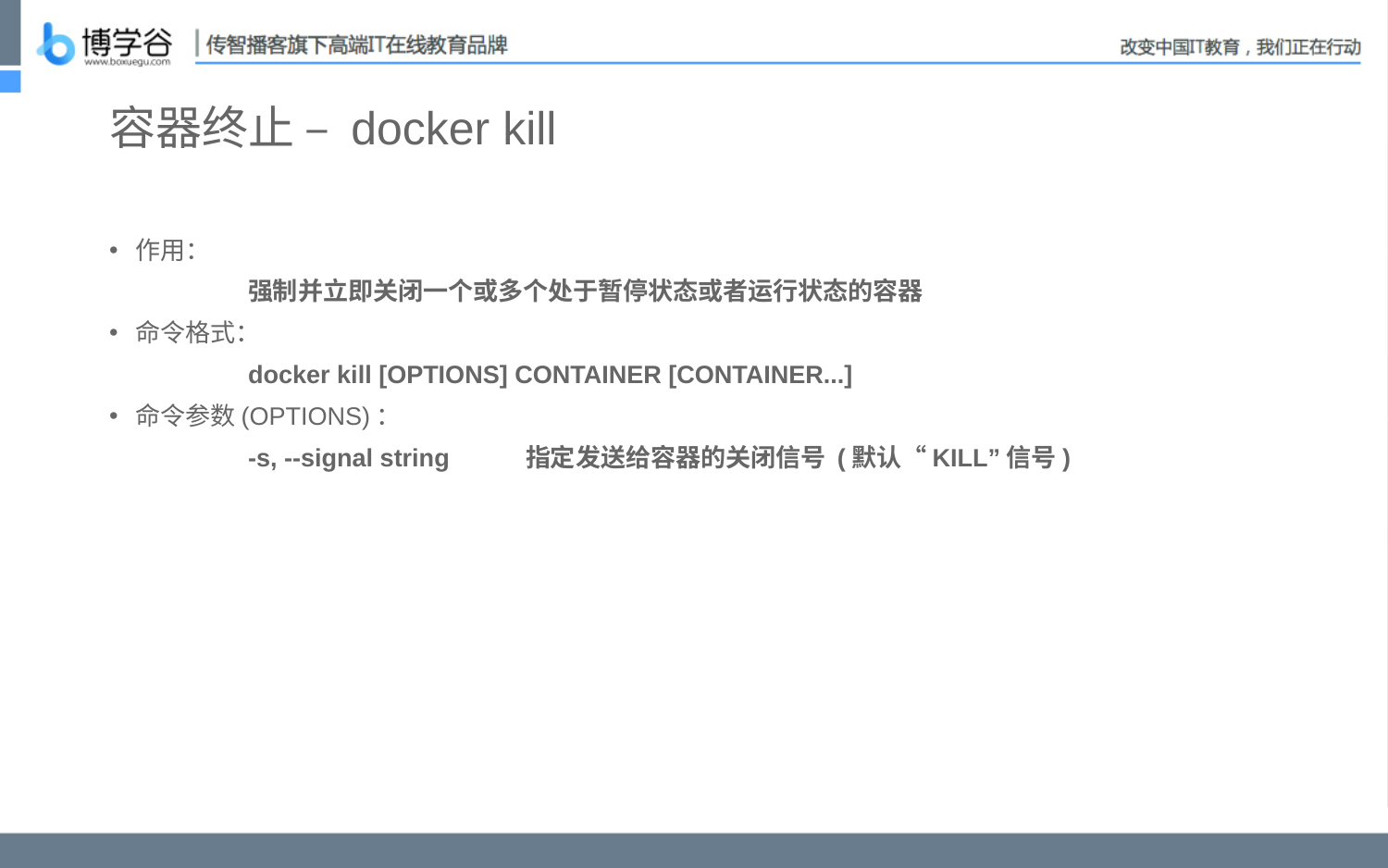

# 容器终止 – docker kill
作用：
	强制并立即关闭一个或多个处于暂停状态或者运行状态的容器
命令格式：
	docker kill [OPTIONS] CONTAINER [CONTAINER...]
命令参数(OPTIONS)：
	-s, --signal string   	指定发送给容器的关闭信号 (默认“KILL”信号)